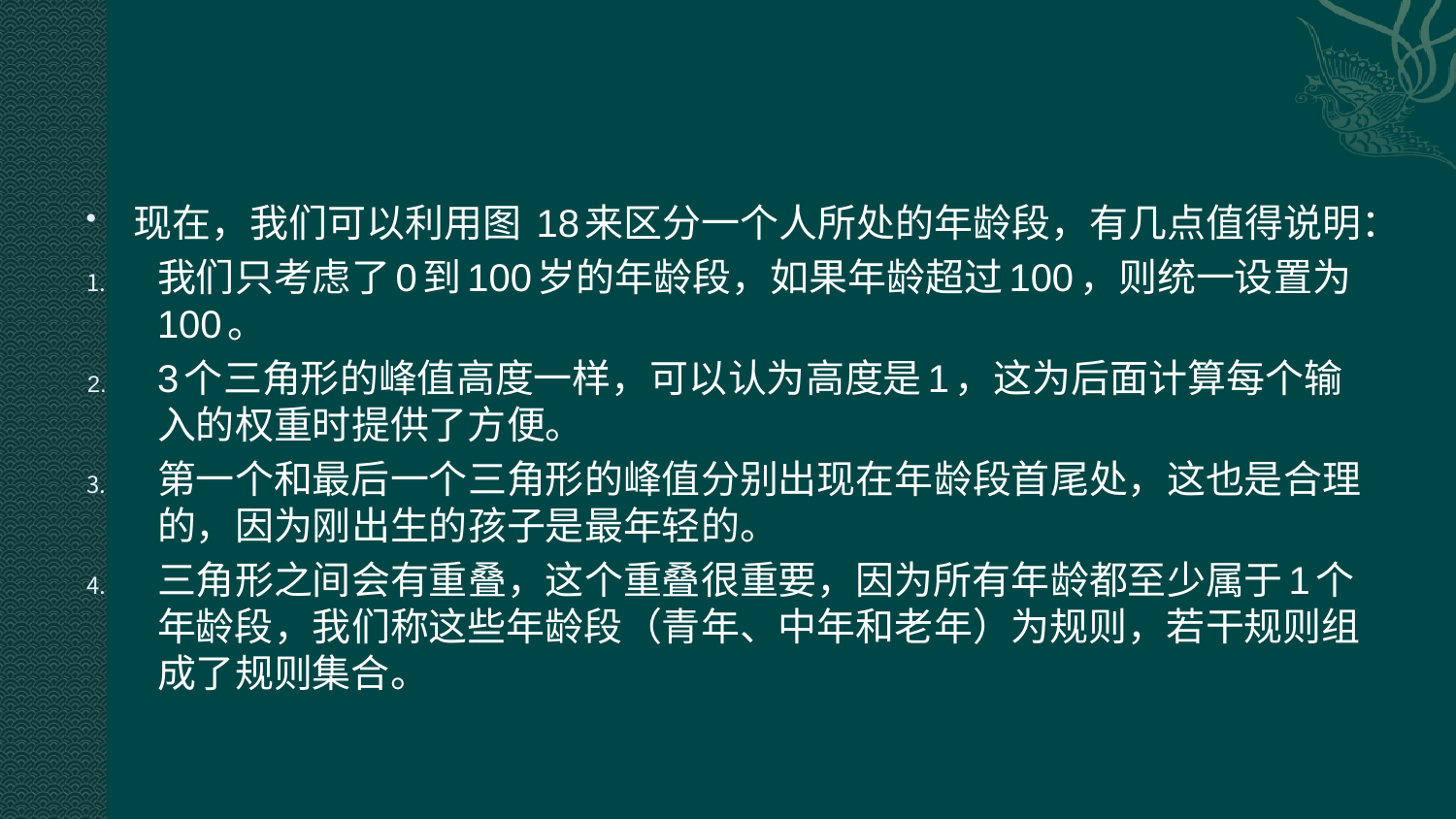

#
现在，我们可以利用图 18来区分一个人所处的年龄段，有几点值得说明：
我们只考虑了0到100岁的年龄段，如果年龄超过100，则统一设置为100。
3个三角形的峰值高度一样，可以认为高度是1，这为后面计算每个输入的权重时提供了方便。
第一个和最后一个三角形的峰值分别出现在年龄段首尾处，这也是合理的，因为刚出生的孩子是最年轻的。
三角形之间会有重叠，这个重叠很重要，因为所有年龄都至少属于1个年龄段，我们称这些年龄段（青年、中年和老年）为规则，若干规则组成了规则集合。